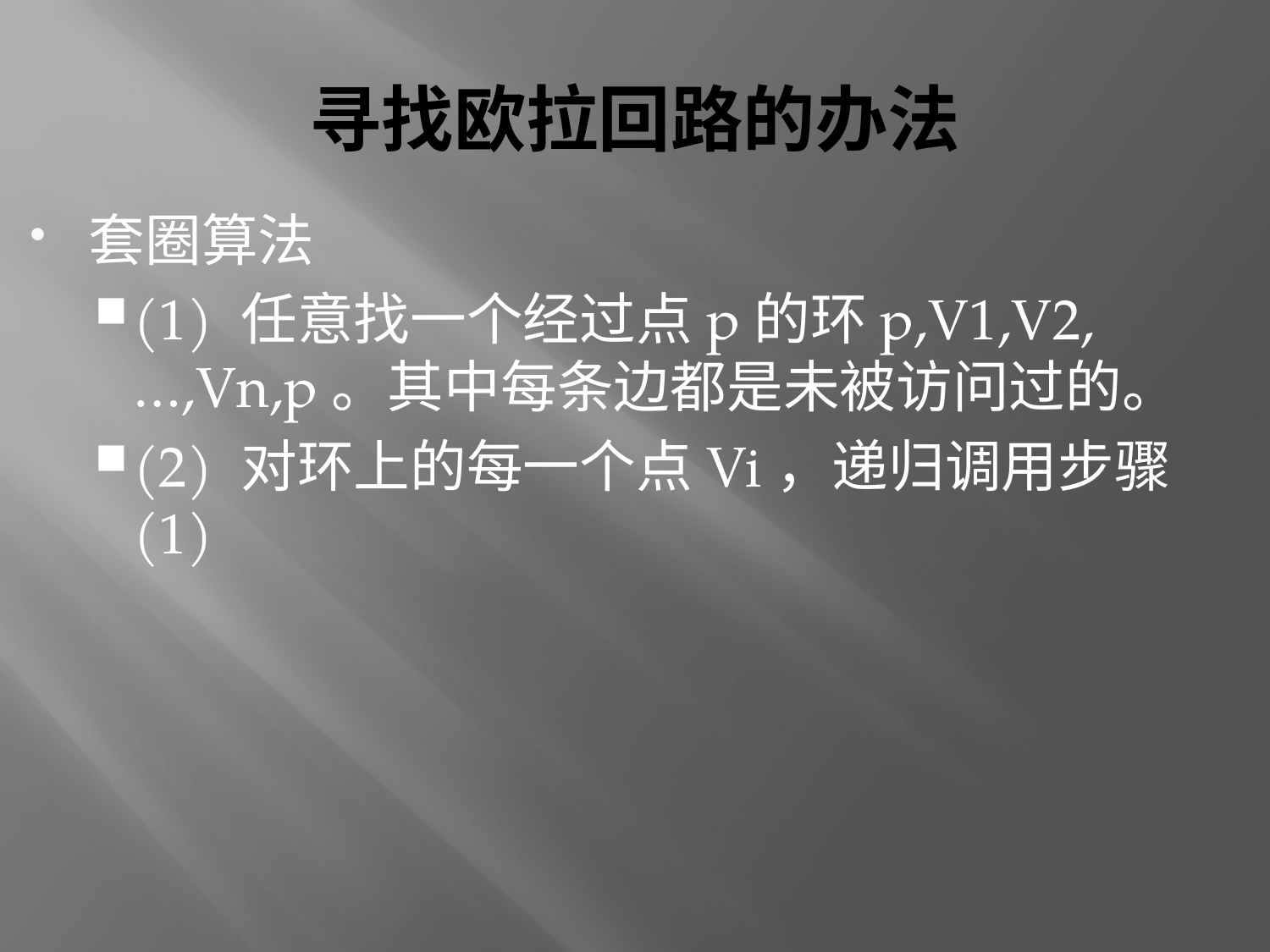

# 寻找欧拉回路的办法
套圈算法
(1) 任意找一个经过点p的环p,V1,V2,…,Vn,p。其中每条边都是未被访问过的。
(2) 对环上的每一个点Vi，递归调用步骤(1)